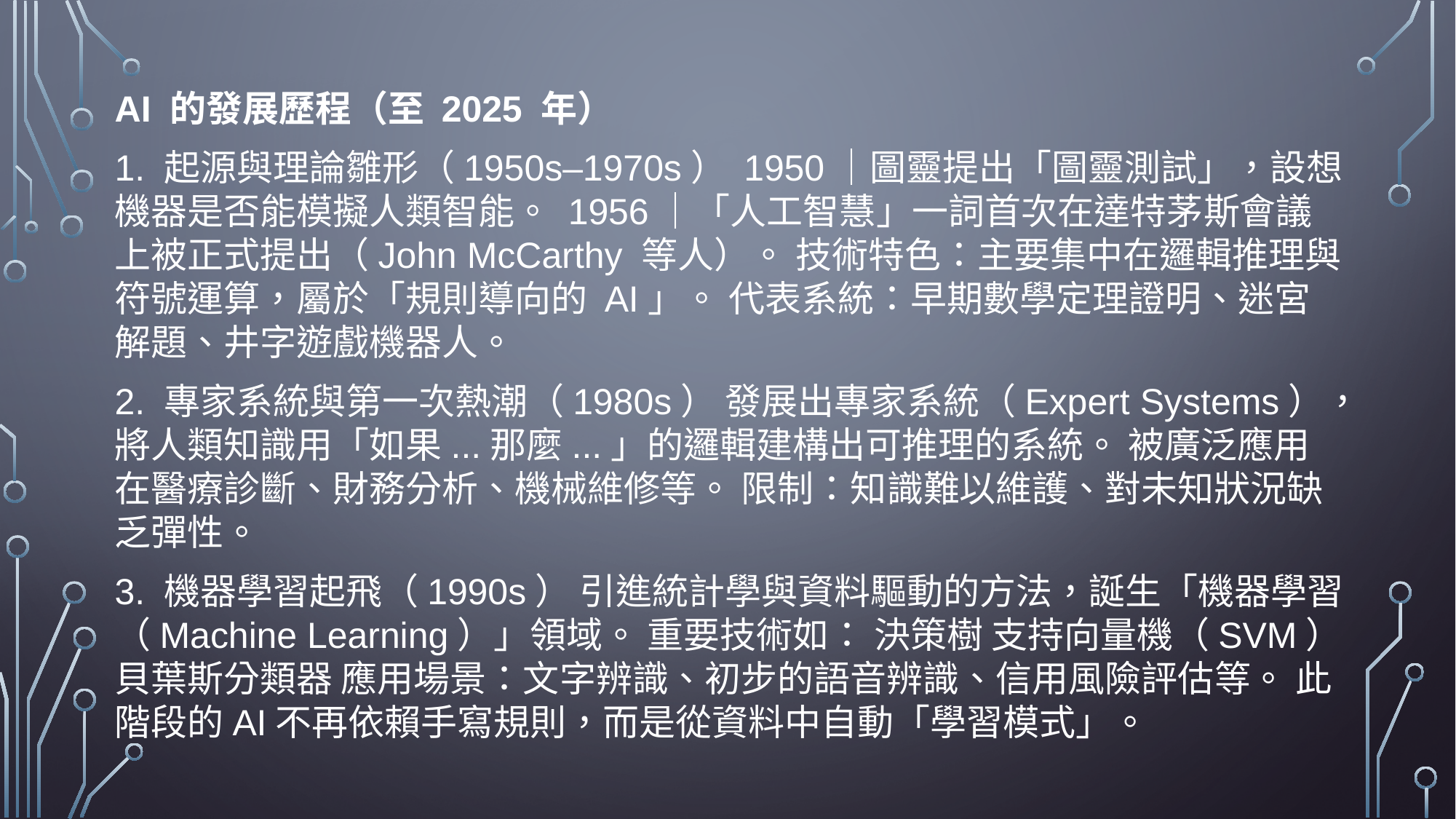

AI 的發展歷程（至 2025 年）
1. 起源與理論雛形（1950s–1970s） 1950｜圖靈提出「圖靈測試」，設想機器是否能模擬人類智能。 1956｜「人工智慧」一詞首次在達特茅斯會議上被正式提出（John McCarthy 等人）。 技術特色：主要集中在邏輯推理與符號運算，屬於「規則導向的 AI」。 代表系統：早期數學定理證明、迷宮解題、井字遊戲機器人。
2. 專家系統與第一次熱潮（1980s） 發展出專家系統（Expert Systems），將人類知識用「如果...那麼...」的邏輯建構出可推理的系統。 被廣泛應用在醫療診斷、財務分析、機械維修等。 限制：知識難以維護、對未知狀況缺乏彈性。
3. 機器學習起飛（1990s） 引進統計學與資料驅動的方法，誕生「機器學習（Machine Learning）」領域。 重要技術如： 決策樹 支持向量機（SVM） 貝葉斯分類器 應用場景：文字辨識、初步的語音辨識、信用風險評估等。 此階段的AI不再依賴手寫規則，而是從資料中自動「學習模式」。